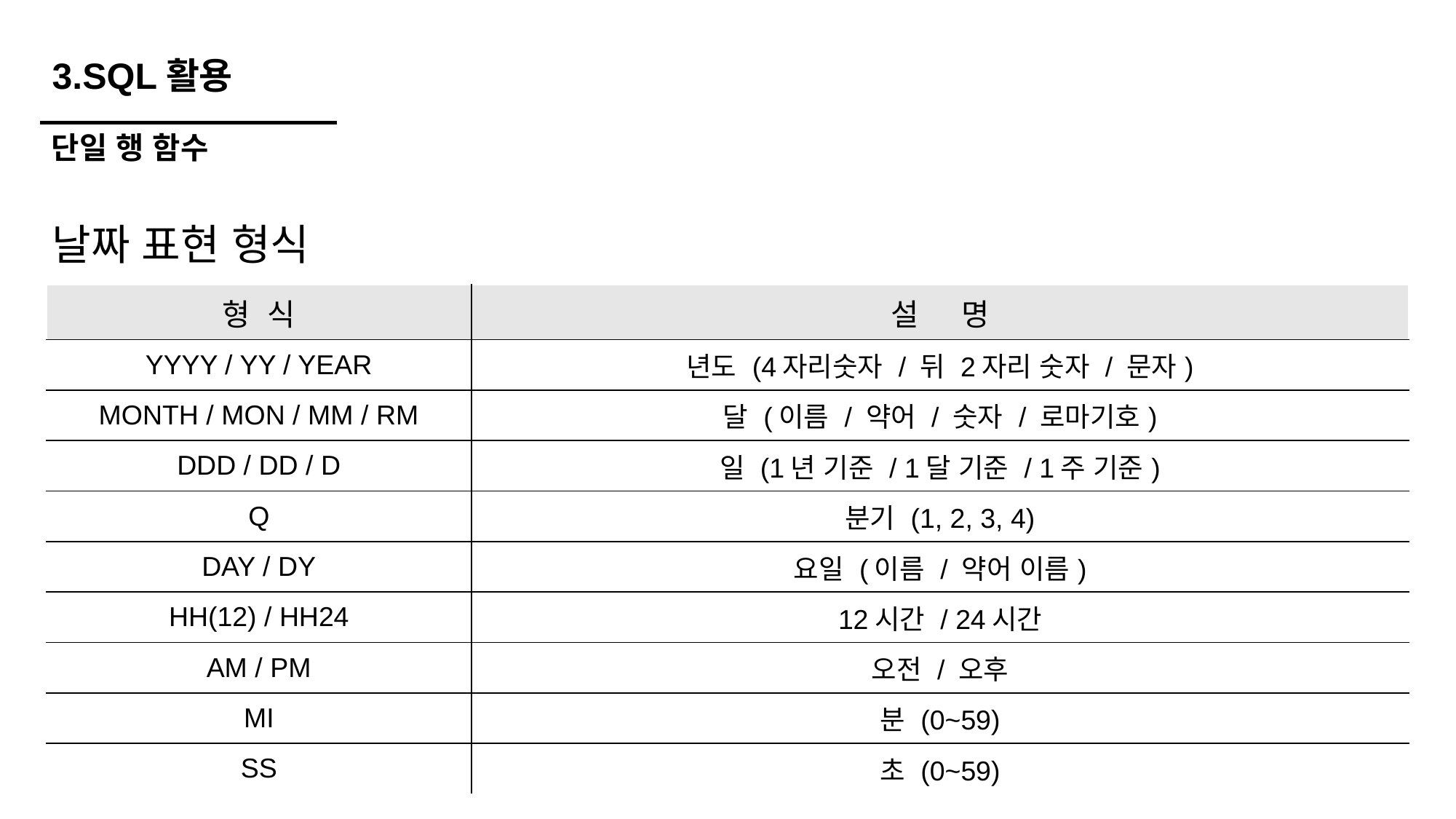

# 3.SQL활용
단일 행 함수
날짜 표현 형식

| 형 식 | 설 명 |
| --- | --- |
| YYYY / YY / YEAR | 년도 (4자리숫자 / 뒤 2자리 숫자 / 문자) |
| MONTH / MON / MM / RM | 달 (이름 / 약어 / 숫자 / 로마기호) |
| DDD / DD / D | 일 (1년 기준 / 1달 기준 / 1주 기준) |
| Q | 분기 (1, 2, 3, 4) |
| DAY / DY | 요일 (이름 / 약어 이름) |
| HH(12) / HH24 | 12시간 / 24시간 |
| AM / PM | 오전 / 오후 |
| MI | 분 (0~59) |
| SS | 초 (0~59) |